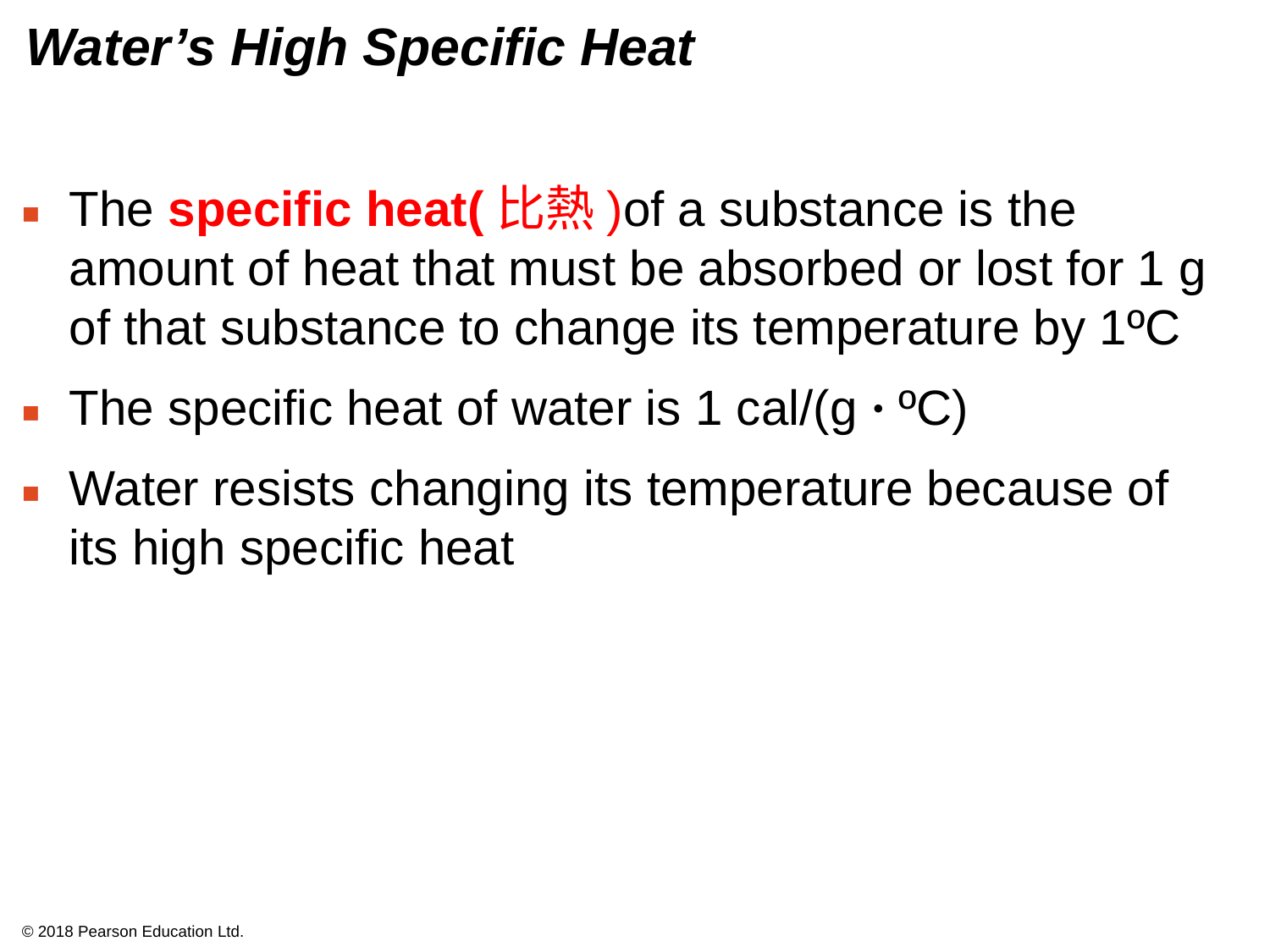

# Water’s High Specific Heat
The specific heat(比熱)of a substance is the amount of heat that must be absorbed or lost for 1 g of that substance to change its temperature by 1ºC
The specific heat of water is 1 cal/(g ∙ ºC)
Water resists changing its temperature because of its high specific heat
© 2018 Pearson Education Ltd.